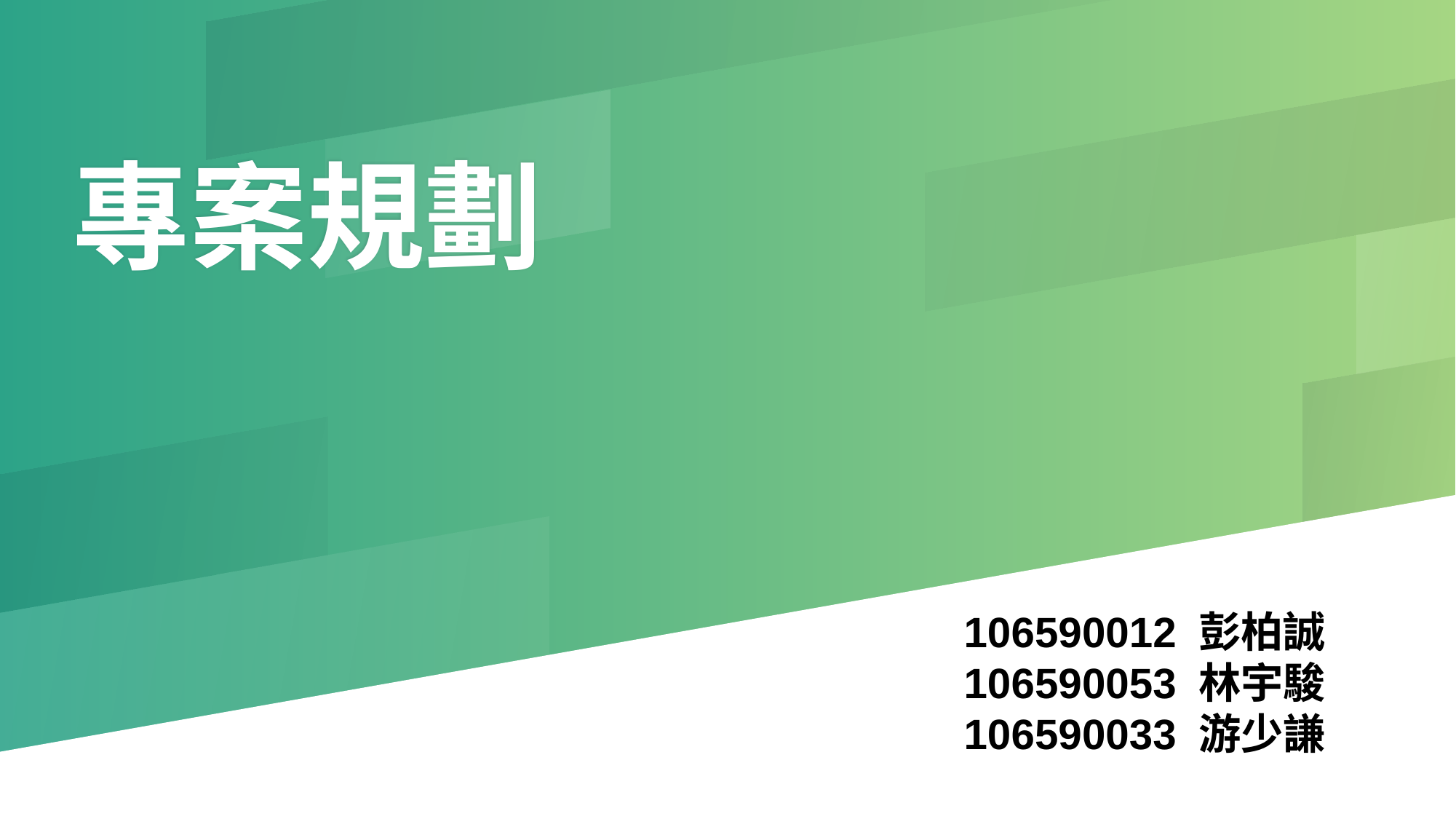

# 專案規劃
106590012 彭柏誠
106590053 林宇駿
106590033 游少謙